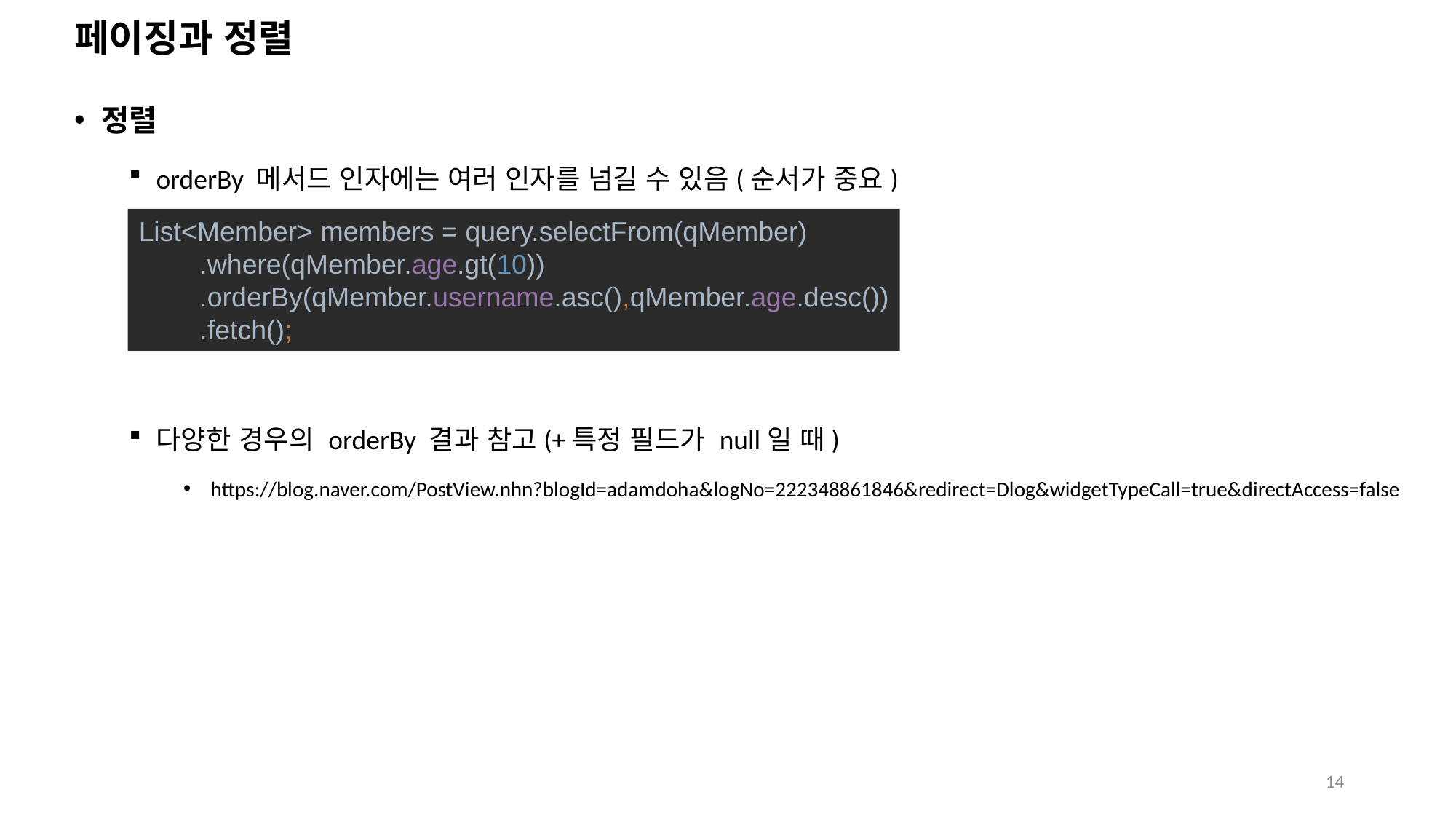

# 페이징과 정렬
정렬
orderBy 메서드 인자에는 여러 인자를 넘길 수 있음(순서가 중요)

다양한 경우의 orderBy 결과 참고(+특정 필드가 null일 때)
https://blog.naver.com/PostView.nhn?blogId=adamdoha&logNo=222348861846&redirect=Dlog&widgetTypeCall=true&directAccess=false

List<Member> members = query.selectFrom(qMember)
        .where(qMember.age.gt(10))
        .orderBy(qMember.username.asc(),qMember.age.desc())
        .fetch();
14